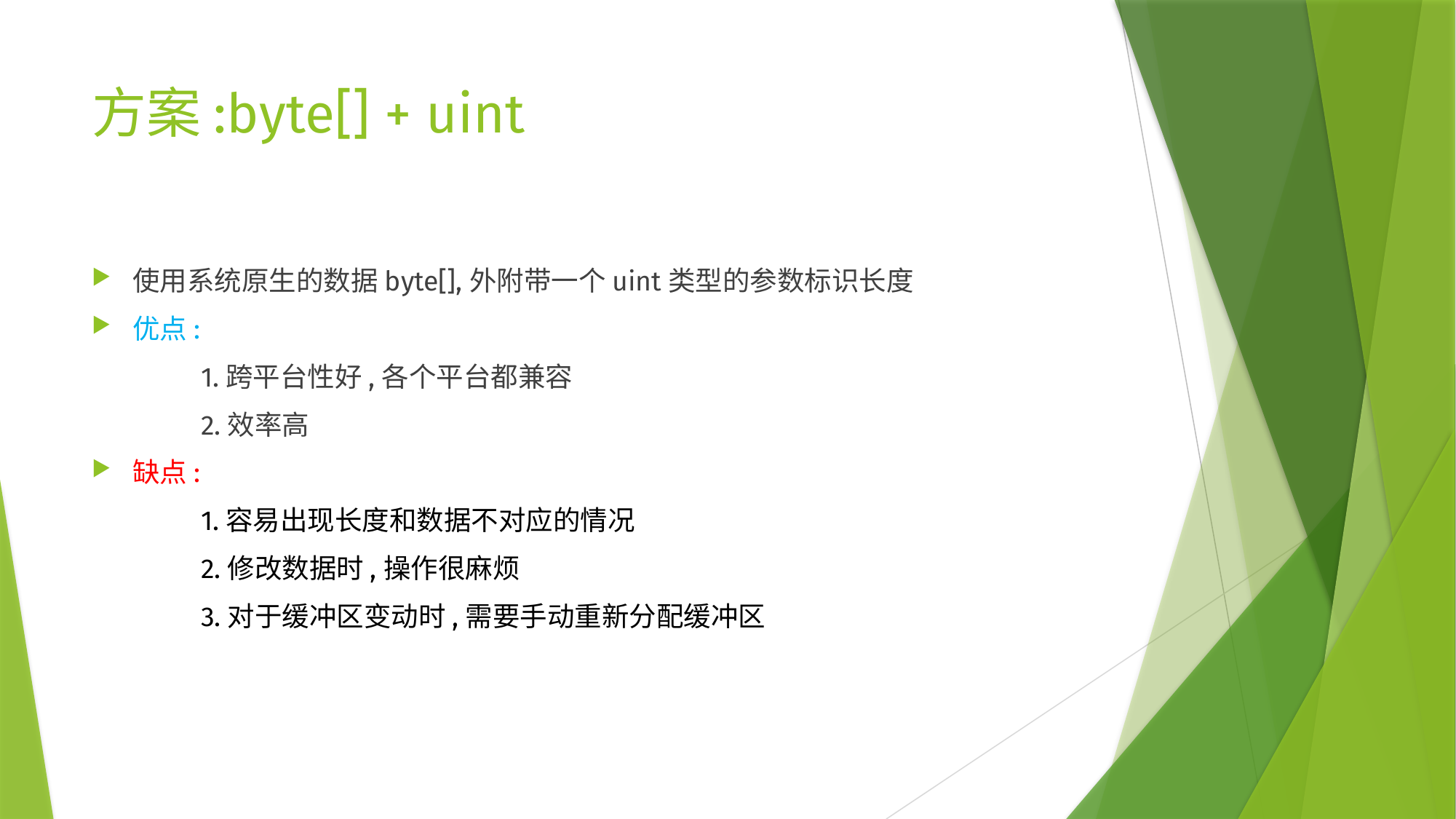

# 方案:byte[] + uint
使用系统原生的数据byte[],外附带一个uint类型的参数标识长度
优点:
	1.跨平台性好,各个平台都兼容
	2.效率高
缺点:
	1.容易出现长度和数据不对应的情况
	2.修改数据时,操作很麻烦
	3.对于缓冲区变动时,需要手动重新分配缓冲区